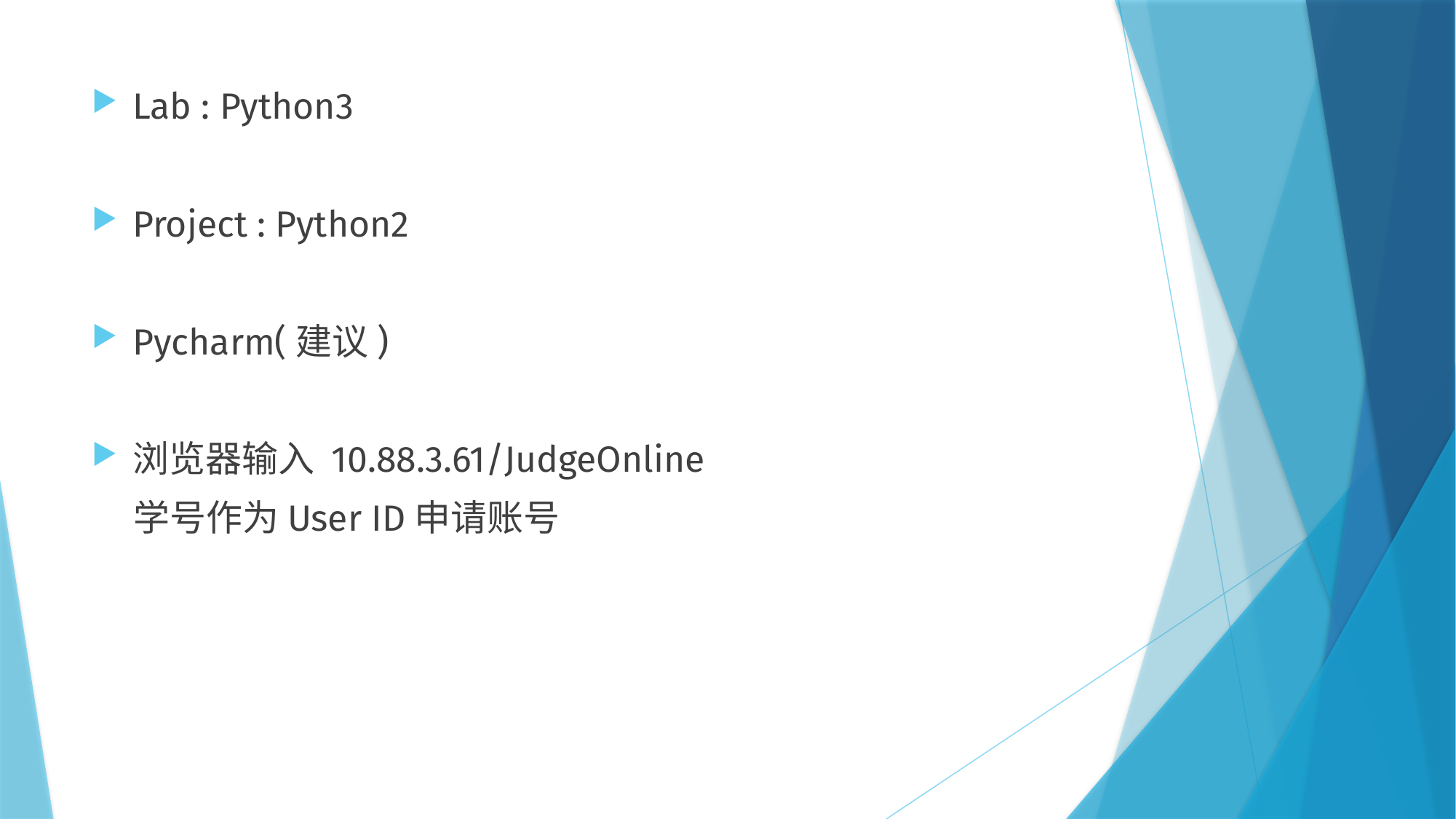

Lab : Python3

Project : Python2

Pycharm(建议)

浏览器输入 10.88.3.61/JudgeOnline
    学号作为User ID申请账号